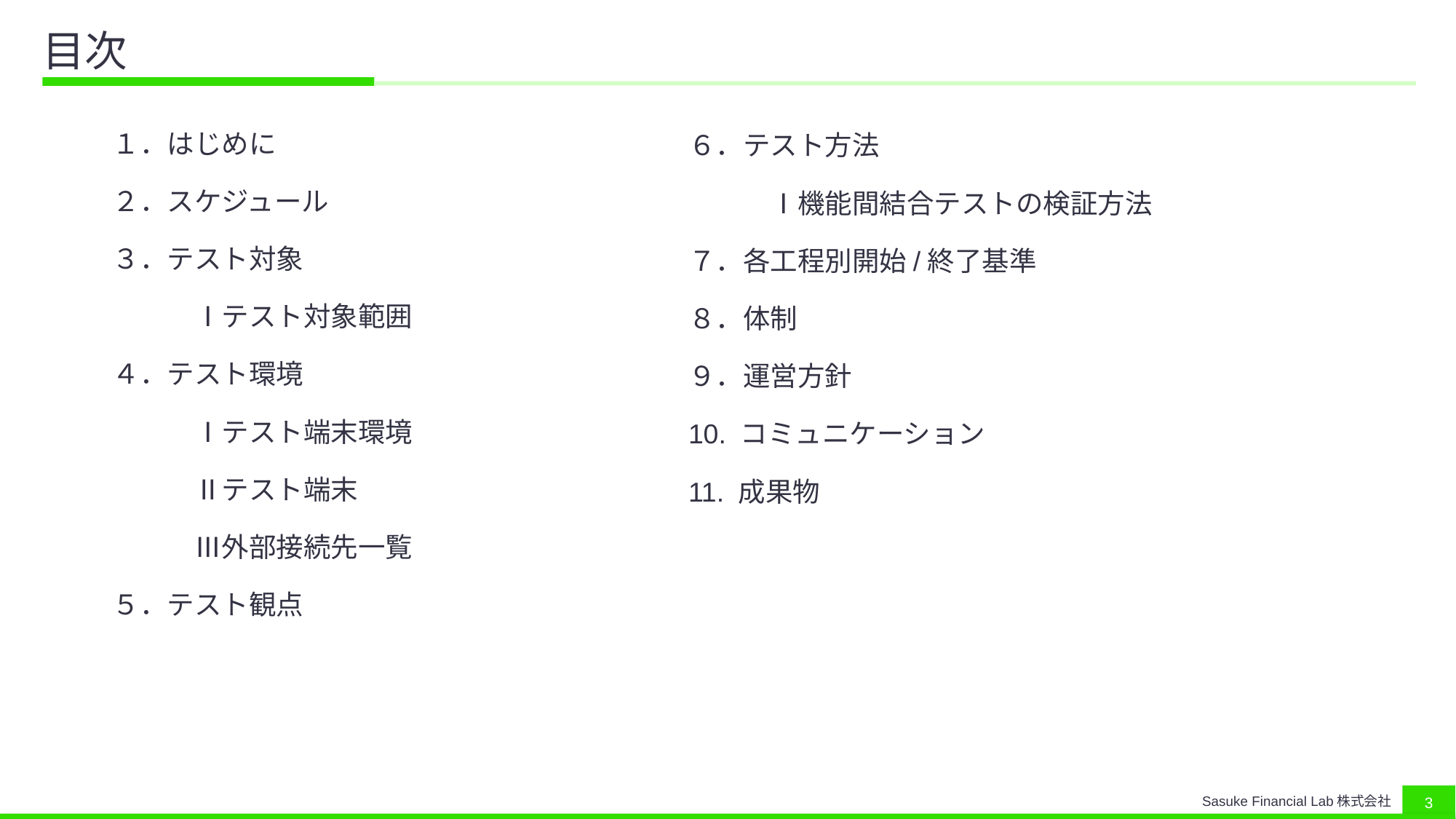

# 目次

１．はじめに
２．スケジュール
３．テスト対象
　　　Ⅰテスト対象範囲
４．テスト環境
　　　Ⅰテスト端末環境
　　　Ⅱテスト端末
　　　Ⅲ外部接続先一覧
５．テスト観点
６．テスト方法
　　　Ⅰ機能間結合テストの検証方法
７．各工程別開始/終了基準
８．体制
９．運営方針
10. コミュニケーション
11. 成果物

3
Sasuke Financial Lab株式会社